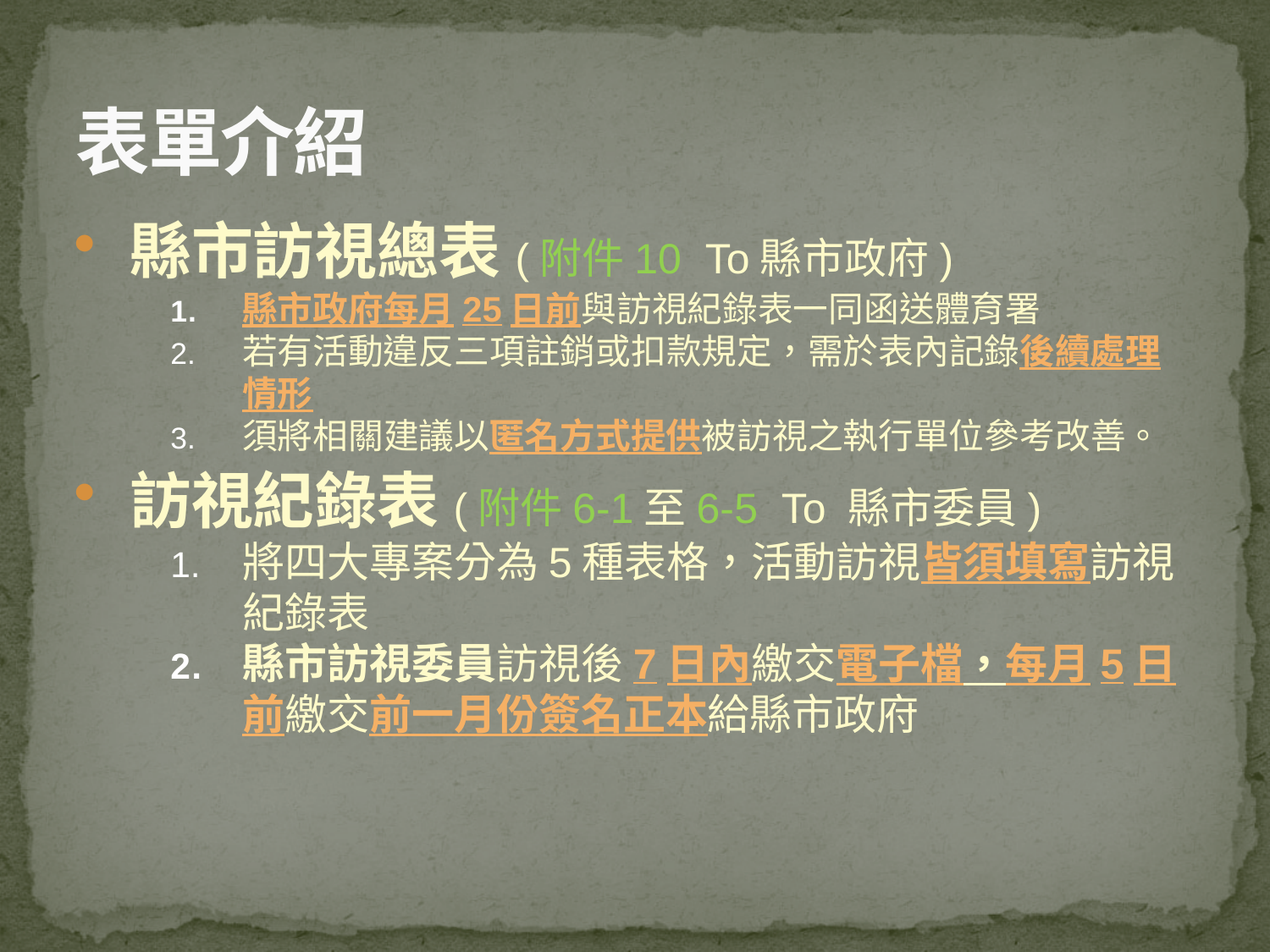

# 表單介紹
縣市訪視總表(附件10  To縣市政府)
縣市政府每月25日前與訪視紀錄表一同函送體育署
若有活動違反三項註銷或扣款規定，需於表內記錄後續處理情形
須將相關建議以匿名方式提供被訪視之執行單位參考改善。
訪視紀錄表(附件6-1至6-5  To 縣市委員)
將四大專案分為5種表格，活動訪視皆須填寫訪視紀錄表
縣市訪視委員訪視後7日內繳交電子檔，每月5日前繳交前一月份簽名正本給縣市政府